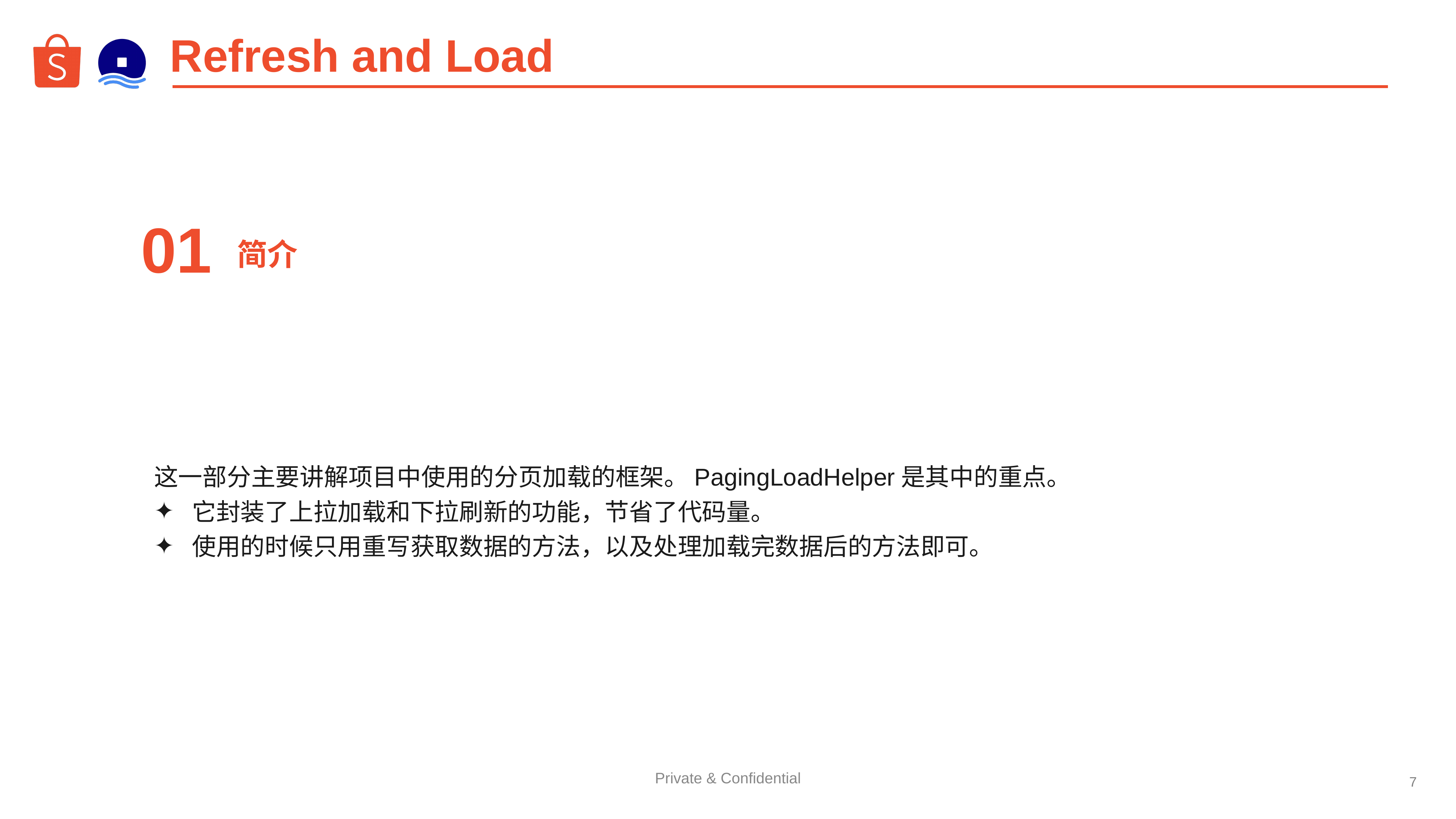

# Refresh and Load
01
简介
这一部分主要讲解项目中使用的分页加载的框架。PagingLoadHelper是其中的重点。
它封装了上拉加载和下拉刷新的功能，节省了代码量。
使用的时候只用重写获取数据的方法，以及处理加载完数据后的方法即可。
7